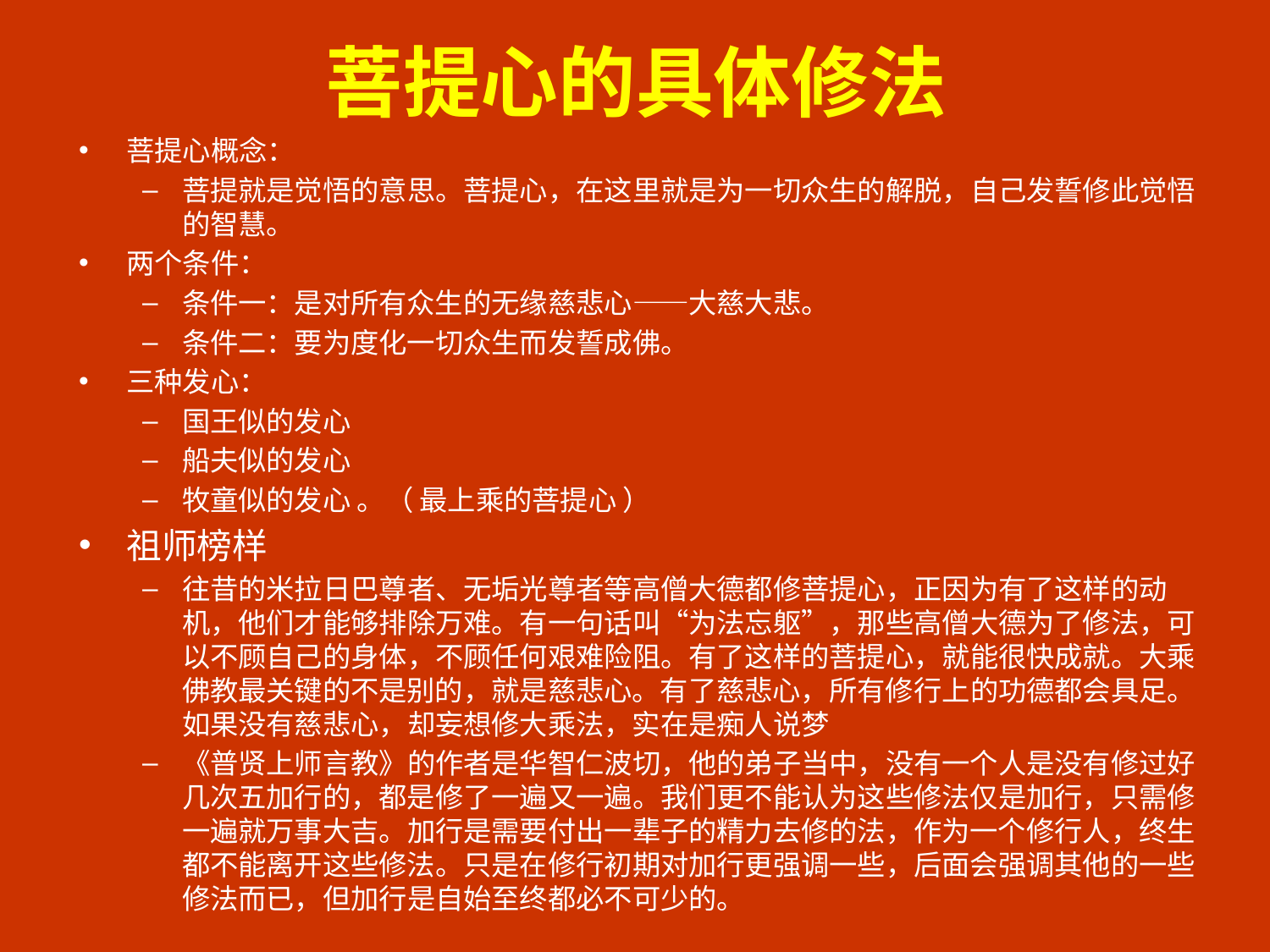

# 菩提心的具体修法
菩提心概念：
菩提就是觉悟的意思。菩提心，在这里就是为一切众生的解脱，自己发誓修此觉悟的智慧。
两个条件：
条件一：是对所有众生的无缘慈悲心——大慈大悲。
条件二：要为度化一切众生而发誓成佛。
三种发心：
国王似的发心
船夫似的发心
牧童似的发心 。（ 最上乘的菩提心 ）
祖师榜样
往昔的米拉日巴尊者、无垢光尊者等高僧大德都修菩提心，正因为有了这样的动机，他们才能够排除万难。有一句话叫“为法忘躯”，那些高僧大德为了修法，可以不顾自己的身体，不顾任何艰难险阻。有了这样的菩提心，就能很快成就。大乘佛教最关键的不是别的，就是慈悲心。有了慈悲心，所有修行上的功德都会具足。如果没有慈悲心，却妄想修大乘法，实在是痴人说梦
《普贤上师言教》的作者是华智仁波切，他的弟子当中，没有一个人是没有修过好几次五加行的，都是修了一遍又一遍。我们更不能认为这些修法仅是加行，只需修一遍就万事大吉。加行是需要付出一辈子的精力去修的法，作为一个修行人，终生都不能离开这些修法。只是在修行初期对加行更强调一些，后面会强调其他的一些修法而已，但加行是自始至终都必不可少的。